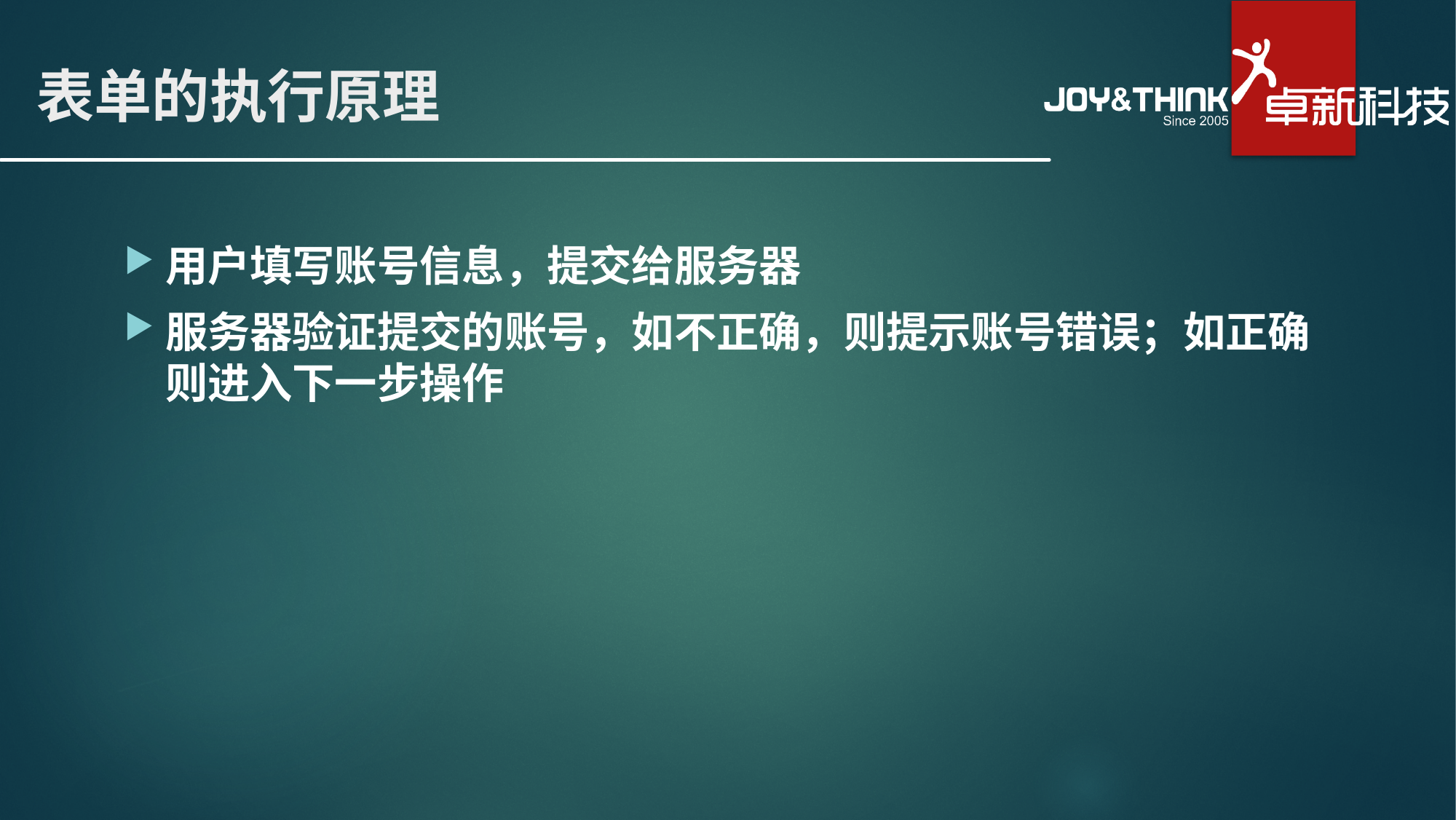

# 表单的执行原理
用户填写账号信息，提交给服务器
服务器验证提交的账号，如不正确，则提示账号错误；如正确则进入下一步操作